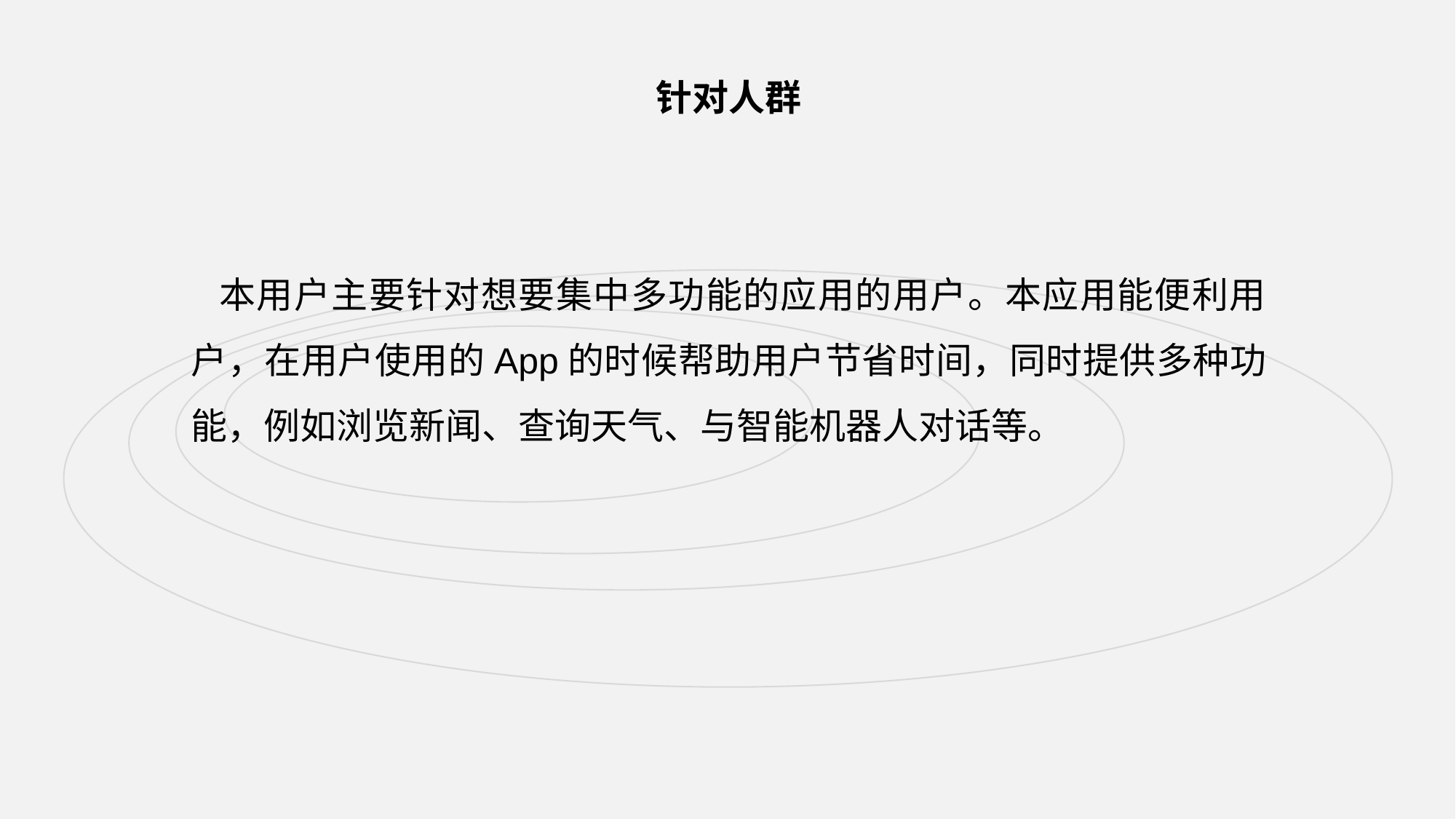

针对人群
  本用户主要针对想要集中多功能的应用的用户。本应用能便利用户，在用户使用的App的时候帮助用户节省时间，同时提供多种功能，例如浏览新闻、查询天气、与智能机器人对话等。